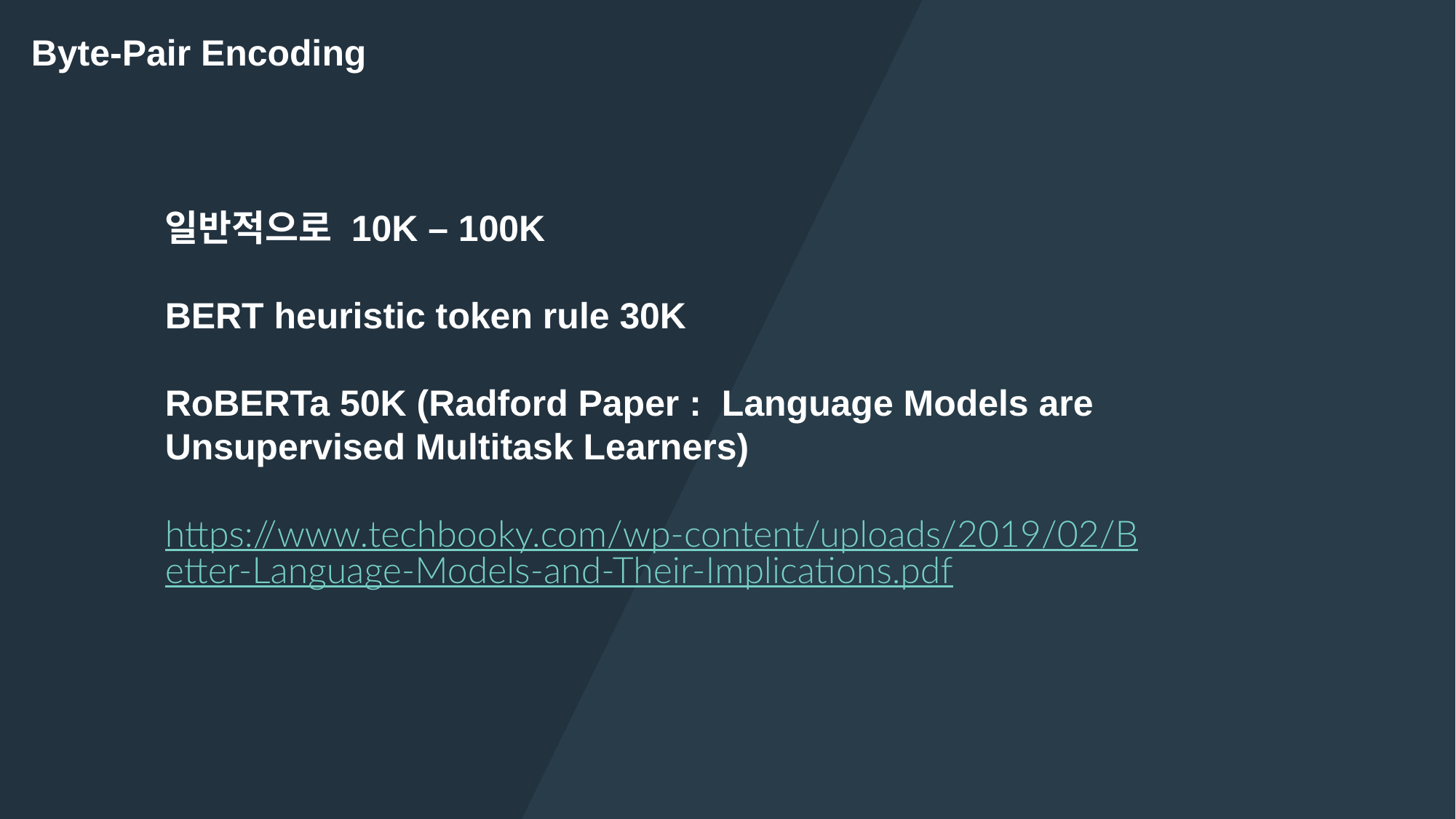

Byte-Pair Encoding
일반적으로 10K – 100K

BERT heuristic token rule 30K

RoBERTa 50K (Radford Paper :  Language Models are Unsupervised Multitask Learners)

https://www.techbooky.com/wp-content/uploads/2019/02/Better-Language-Models-and-Their-Implications.pdf